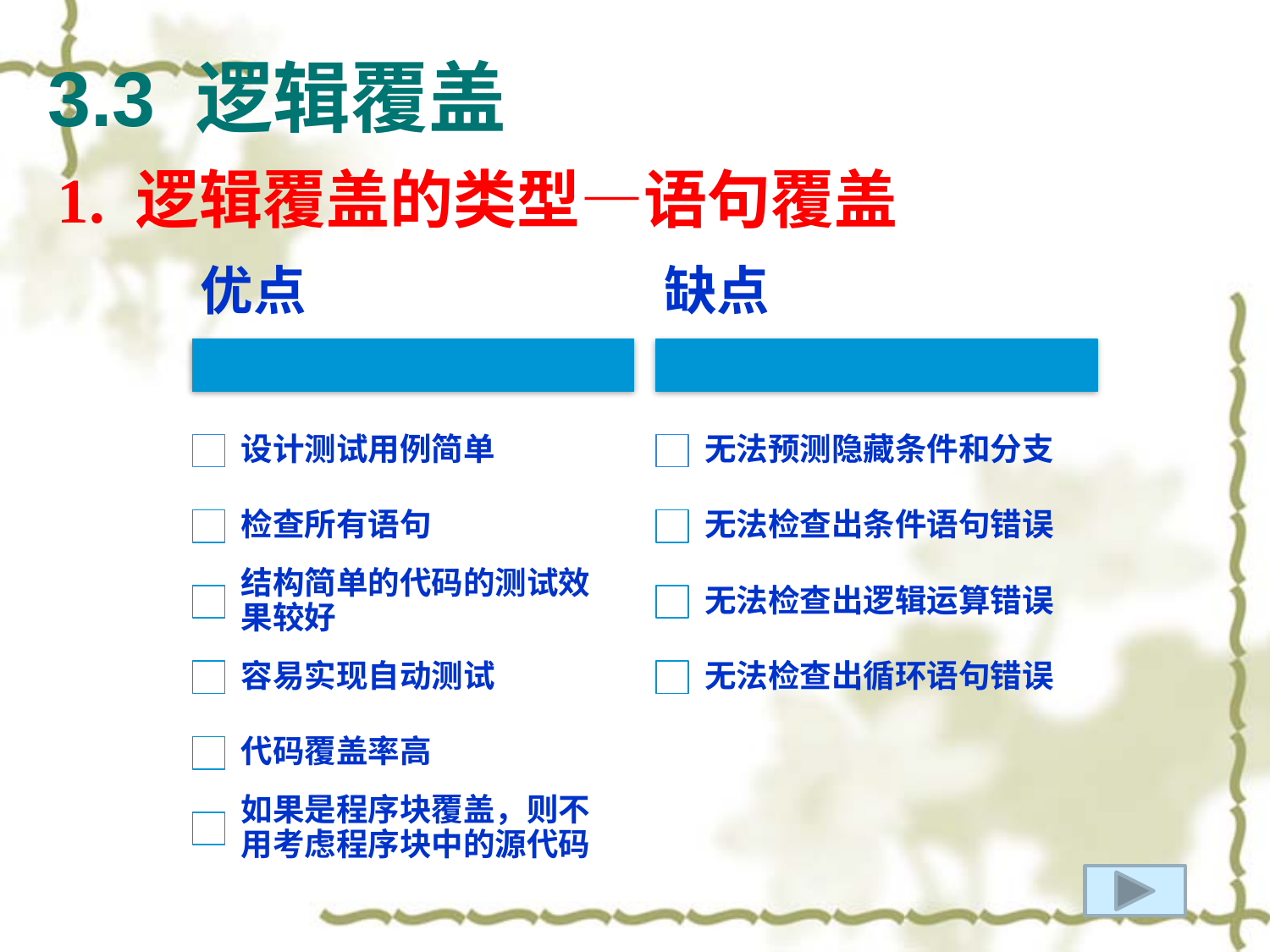

# 3.3 逻辑覆盖
1. 逻辑覆盖的类型—语句覆盖
优点
设计测试用例简单
检查所有语句
结构简单的代码的测试效果较好
容易实现自动测试
代码覆盖率高
如果是程序块覆盖，则不用考虑程序块中的源代码
缺点
无法预测隐藏条件和分支
无法检查出条件语句错误
无法检查出逻辑运算错误
无法检查出循环语句错误